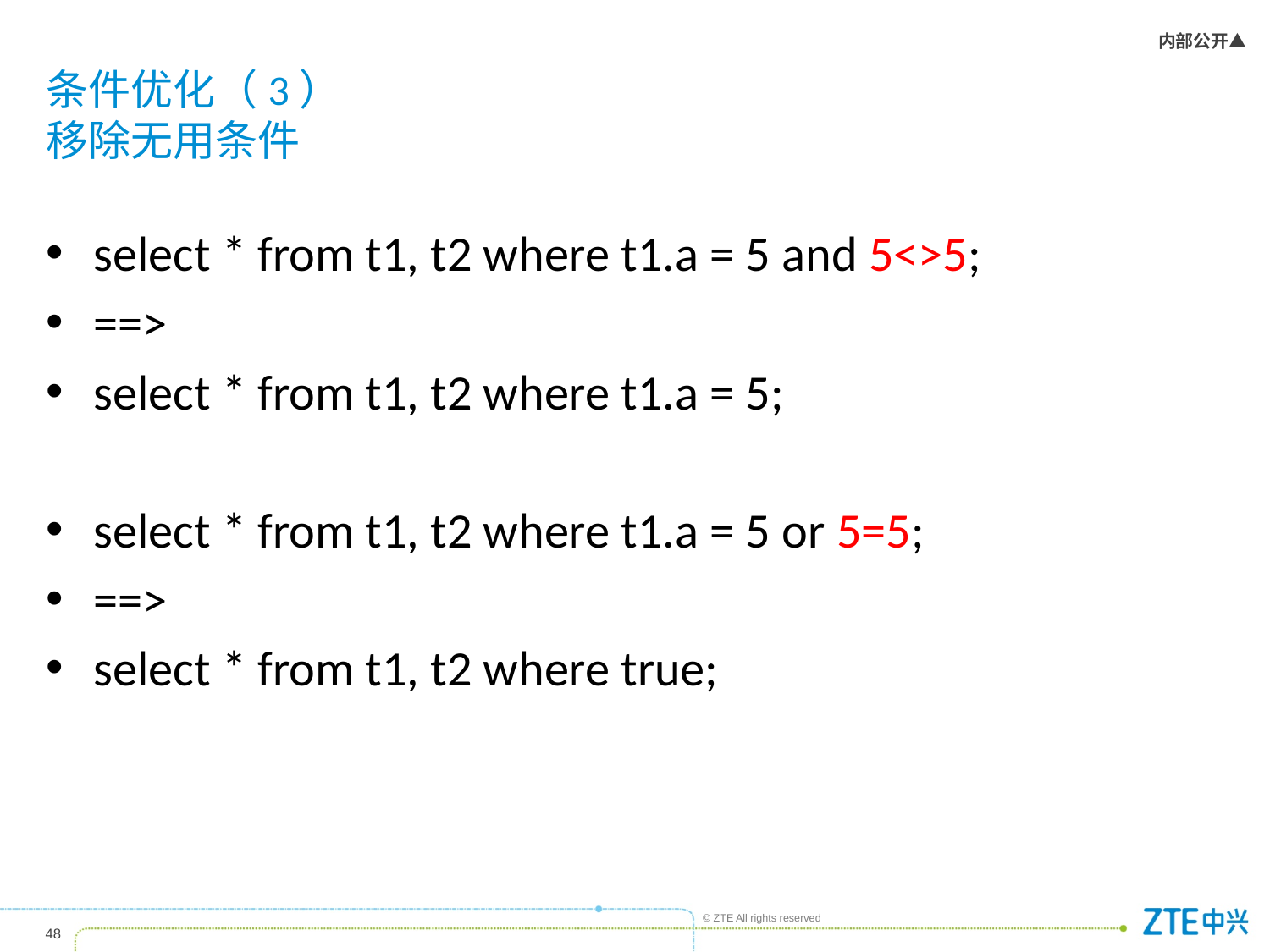

# 条件优化（3） 移除无用条件
select * from t1, t2 where t1.a = 5 and 5<>5;
==>
select * from t1, t2 where t1.a = 5;

select * from t1, t2 where t1.a = 5 or 5=5;
==>
select * from t1, t2 where true;